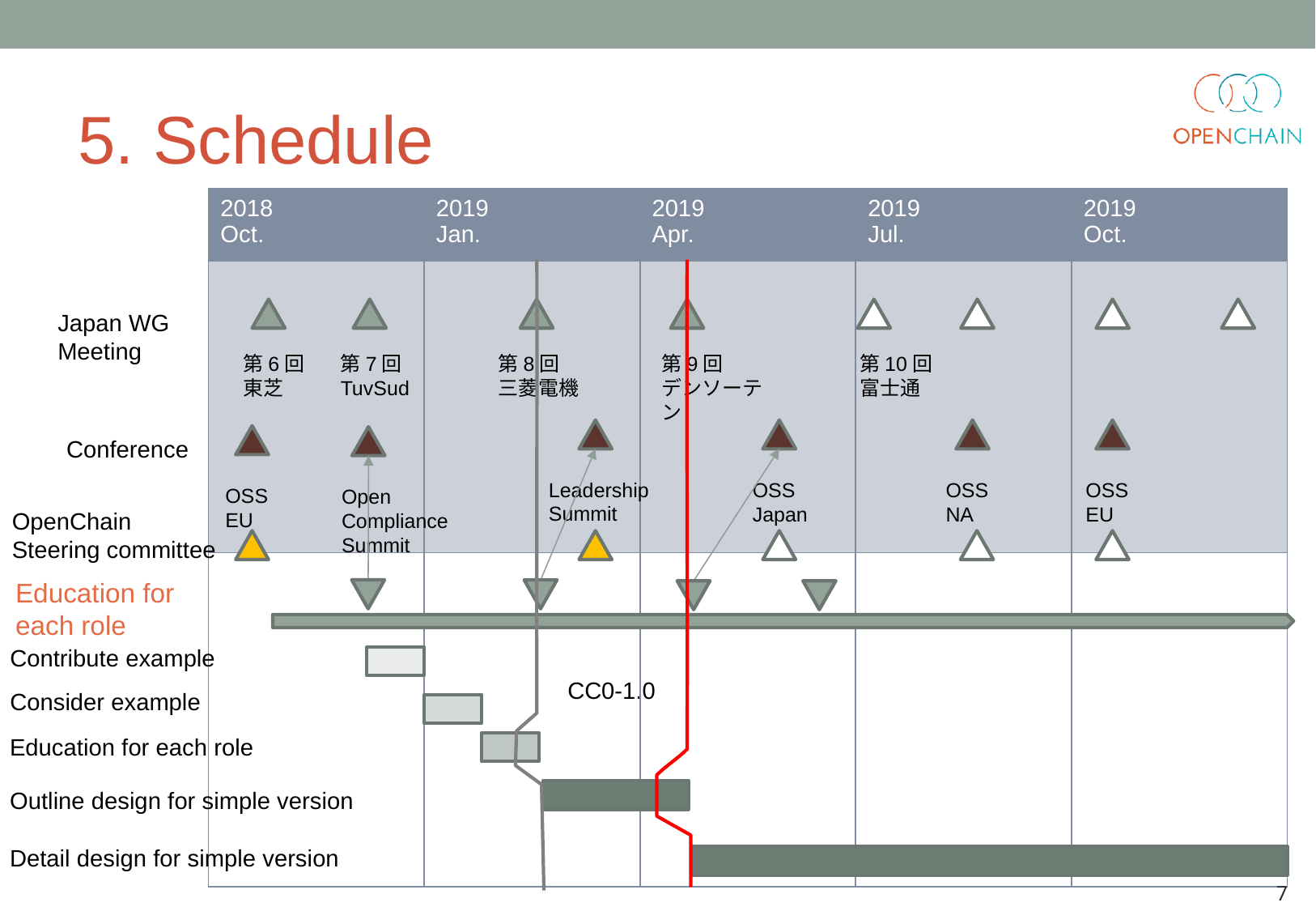

# 5. Schedule
| 2018 Oct. | 2019 Jan. | 2019 Apr. | 2019 Jul. | 2019 Oct. |
| --- | --- | --- | --- | --- |
|  |  |  |  |  |
|  |  |  |  |  |

Japan WG
Meeting
第6回
東芝
第7回
TuvSud
第8回
三菱電機
第9回
デンソーテン
第10回
富士通

Conference
Leadership Summit
OSS Japan
OSS NA
OSS EU
OSS EU
Open Compliance Summit
OpenChain
Steering committee

Education for each role

Contribute example

CC0-1.0
Consider example

Education for each role

Outline design for simple version

Detail design for simple version

7